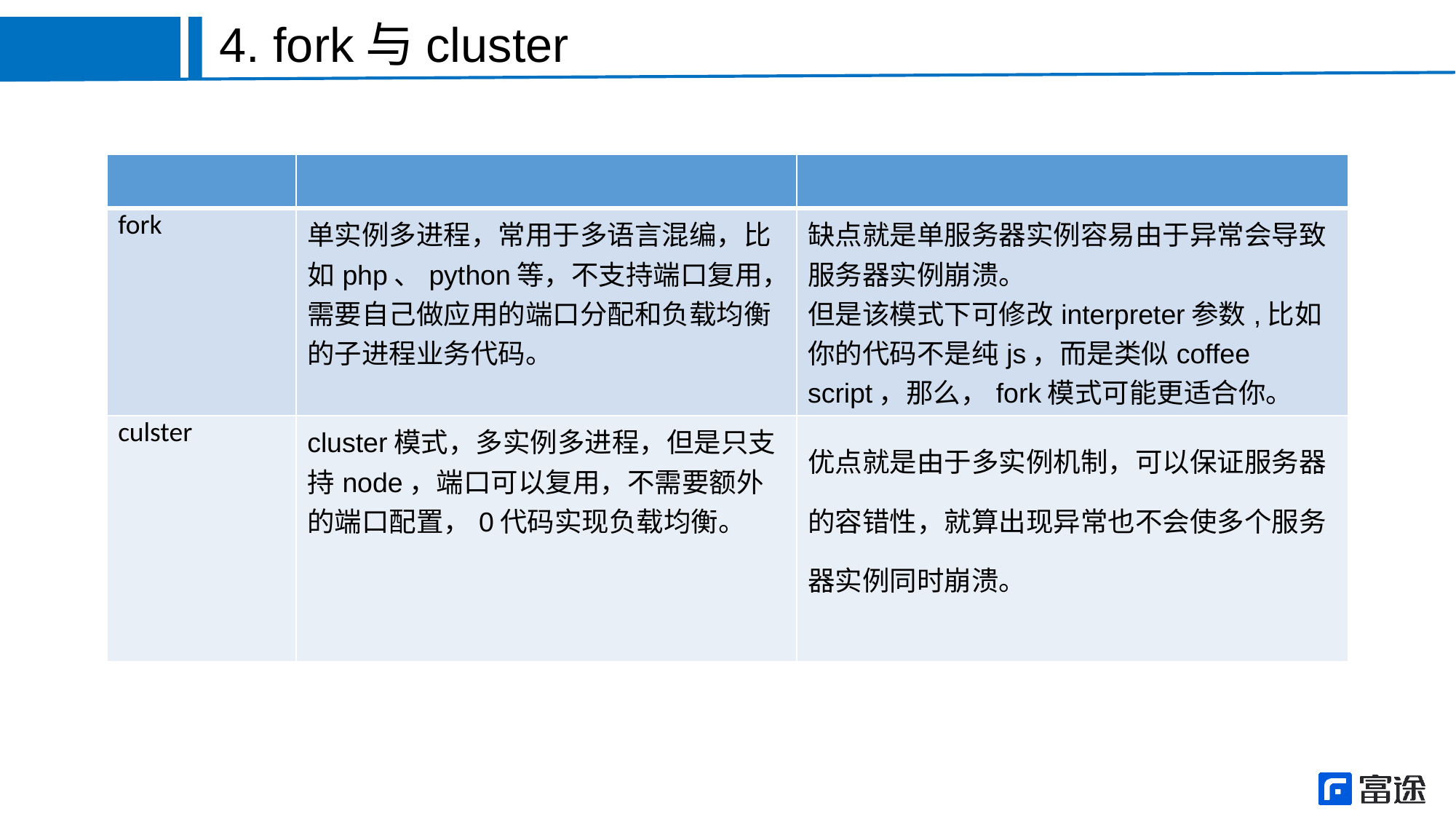

4. fork与cluster
|  |  |  |
| --- | --- | --- |
| fork | 单实例多进程，常用于多语言混编，比如php、python等，不支持端口复用，需要自己做应用的端口分配和负载均衡的子进程业务代码。 | 缺点就是单服务器实例容易由于异常会导致服务器实例崩溃。 但是该模式下可修改interpreter参数,比如你的代码不是纯js，而是类似coffee script，那么，fork模式可能更适合你。 |
| culster | cluster模式，多实例多进程，但是只支持node，端口可以复用，不需要额外的端口配置，0代码实现负载均衡。 | 优点就是由于多实例机制，可以保证服务器的容错性，就算出现异常也不会使多个服务器实例同时崩溃。 |